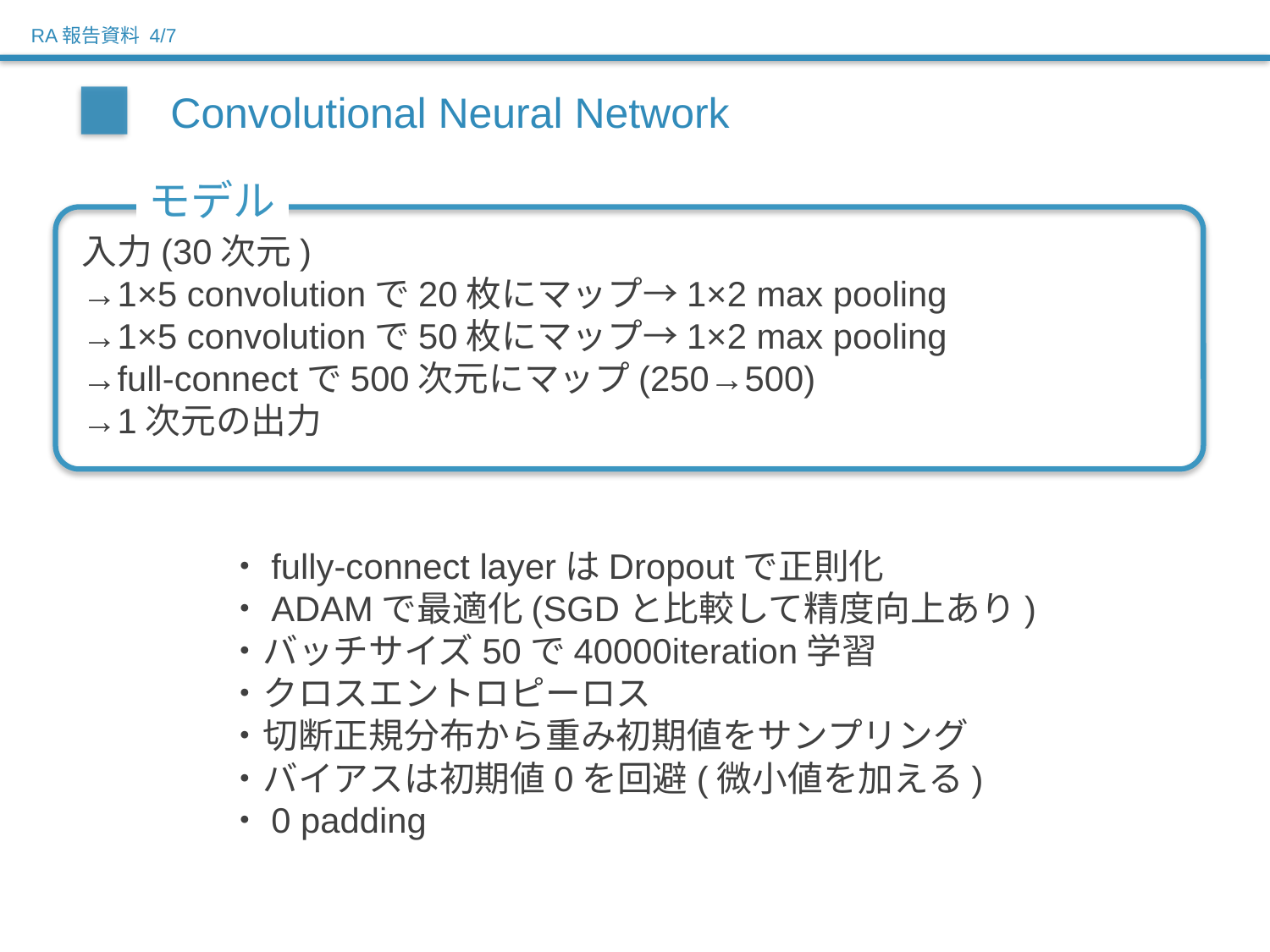

RA報告資料 4/7

Convolutional Neural Network

モデル

入力(30次元)
→1×5 convolutionで20枚にマップ→1×2 max pooling
→1×5 convolutionで50枚にマップ→1×2 max pooling
→full-connectで500次元にマップ(250→500)
→1次元の出力
・fully-connect layerはDropoutで正則化
・ADAMで最適化(SGDと比較して精度向上あり)
・バッチサイズ50で40000iteration学習
・クロスエントロピーロス
・切断正規分布から重み初期値をサンプリング
・バイアスは初期値0を回避(微小値を加える)
・0 padding